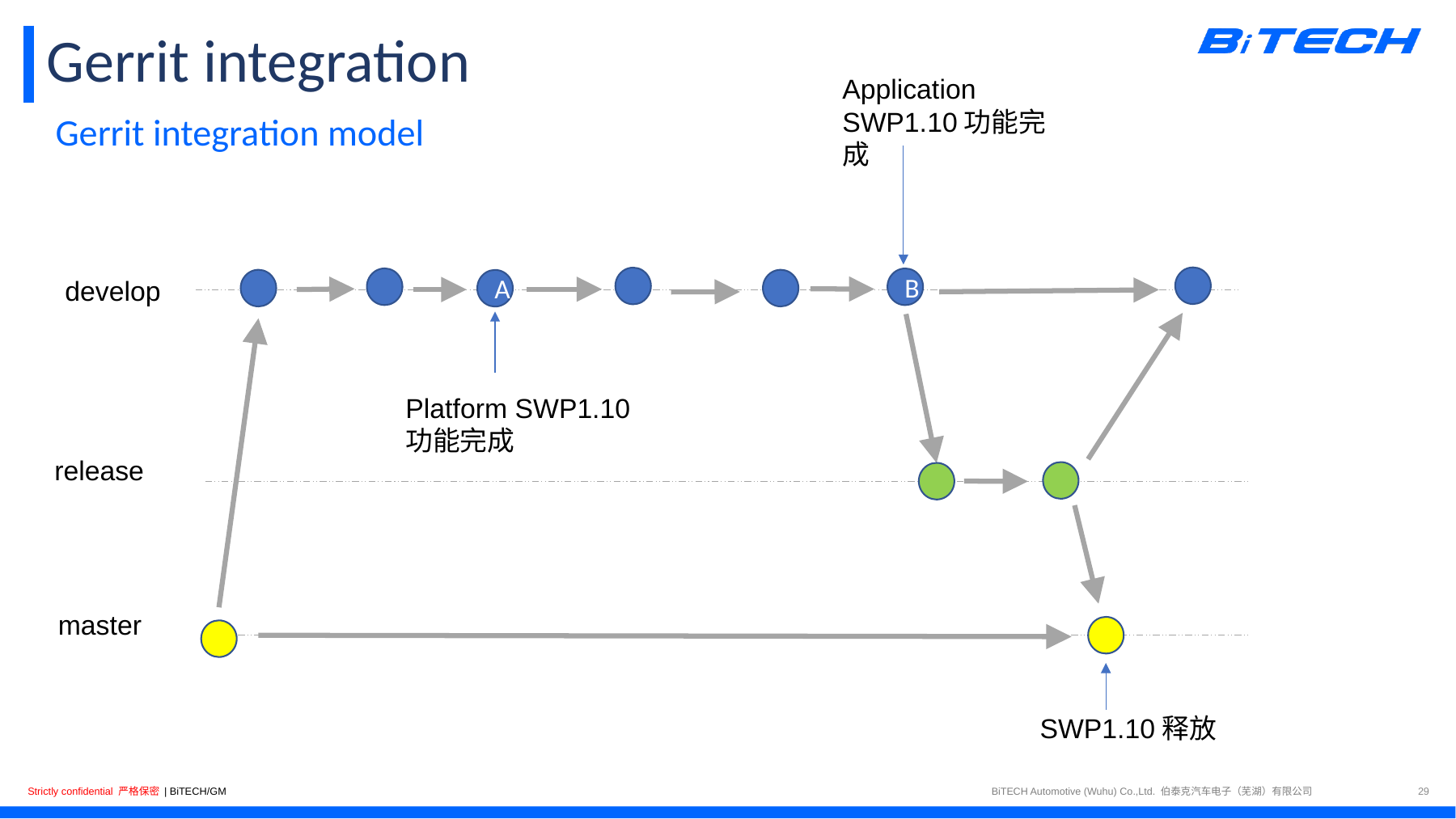

# Gerrit integration
Application SWP1.10功能完成
Gerrit integration model

develop

B

A
Platform SWP1.10功能完成
release

master

SWP1.10释放
29